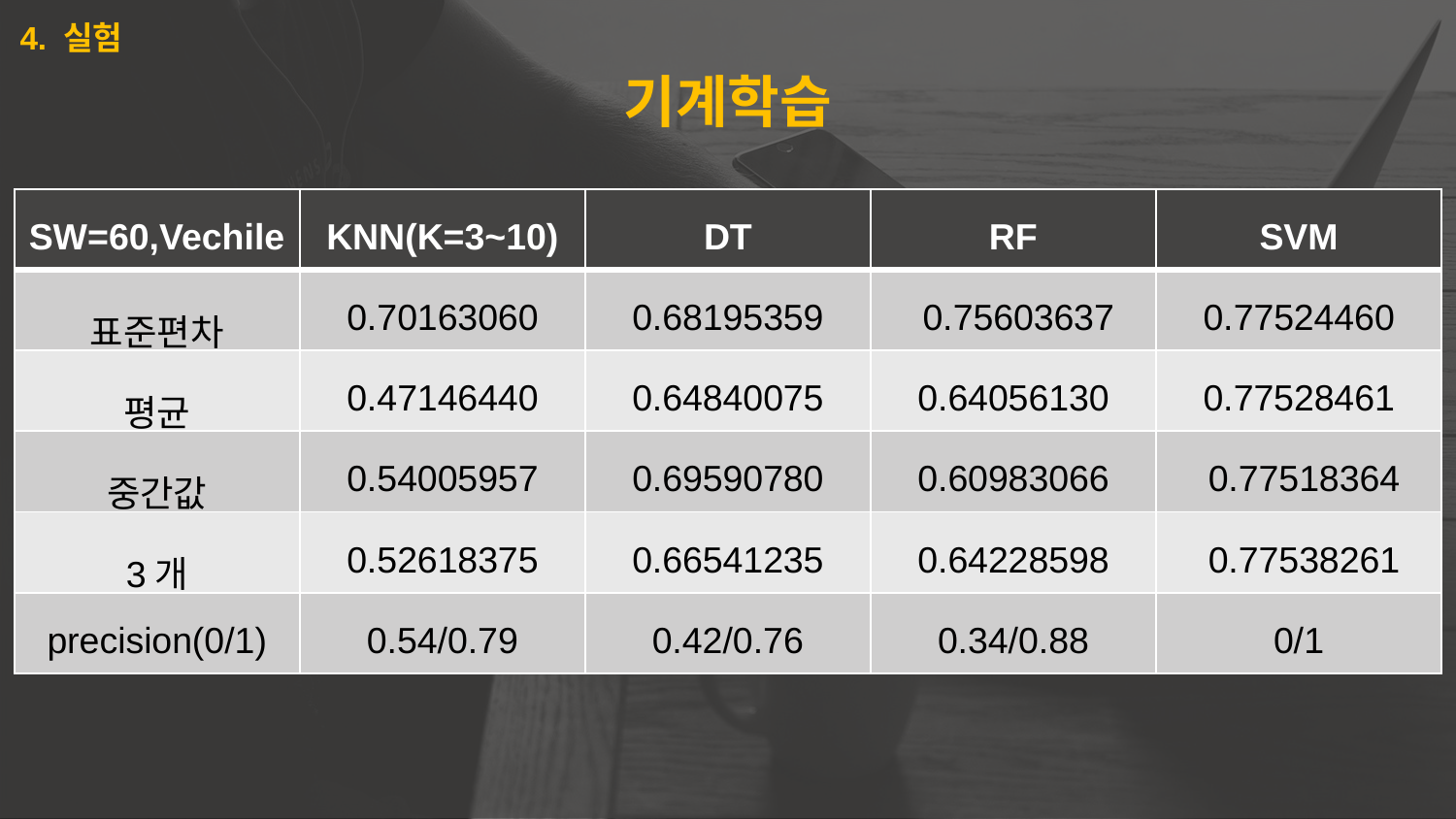

4. 실험
기계학습
4가지 기계학습 알고리즘 사용 : KNN, Decision Tree, Random Forest, SVM
| SW=60,Vechile | KNN(K=3~10) | DT | RF | SVM |
| --- | --- | --- | --- | --- |
| 표준편차 | 0.70163060 | 0.68195359 | 0.75603637 | 0.77524460 |
| 평균 | 0.47146440 | 0.64840075 | 0.64056130 | 0.77528461 |
| 중간값 | 0.54005957 | 0.69590780 | 0.60983066 | 0.77518364 |
| 3개 | 0.52618375 | 0.66541235 | 0.64228598 | 0.77538261 |
| precision(0/1) | 0.54/0.79 | 0.42/0.76 | 0.34/0.88 | 0/1 |